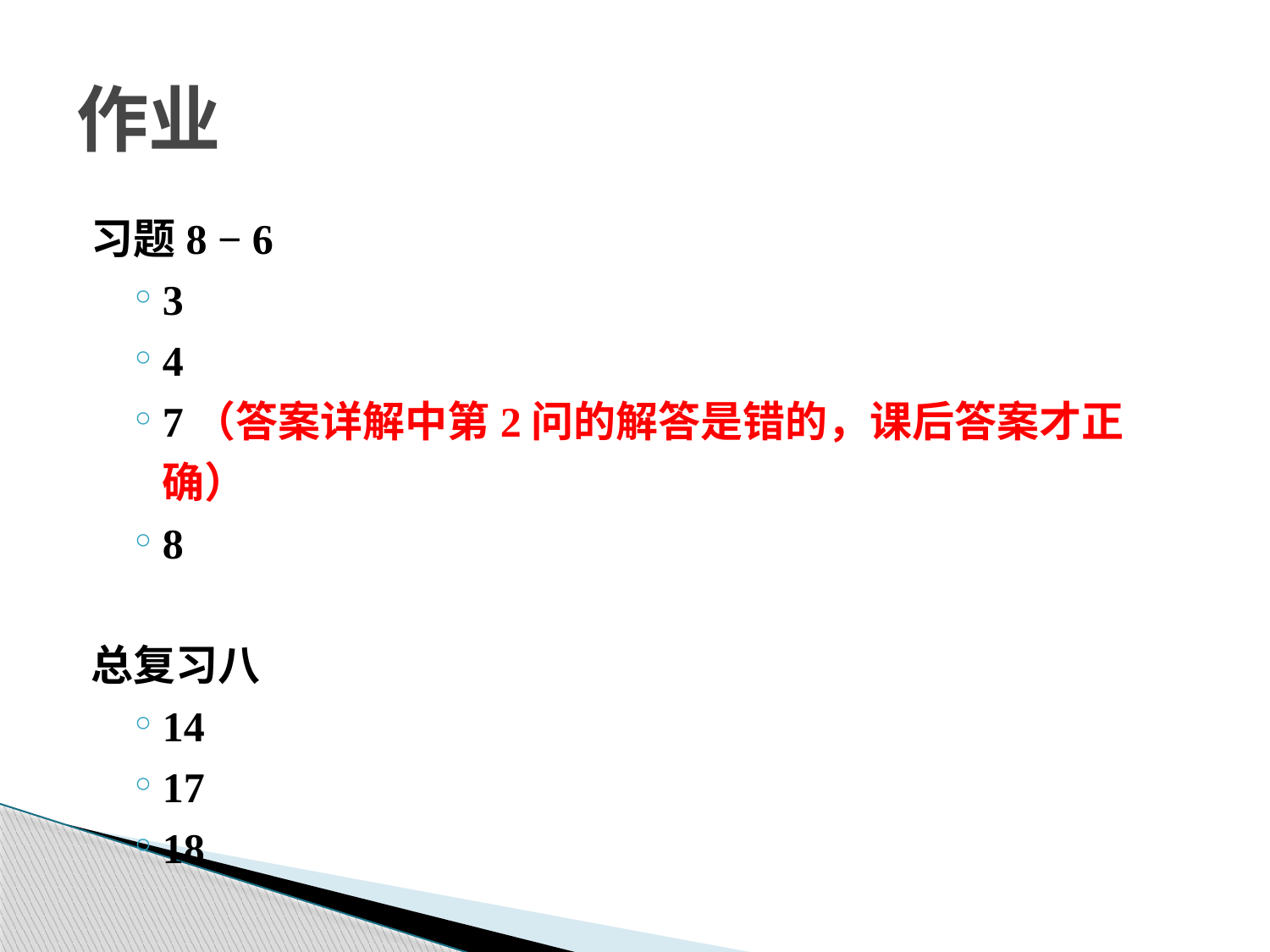

# 作业
习题8 − 6
3
4
7（答案详解中第2问的解答是错的，课后答案才正确）
8

总复习八
14
17
18